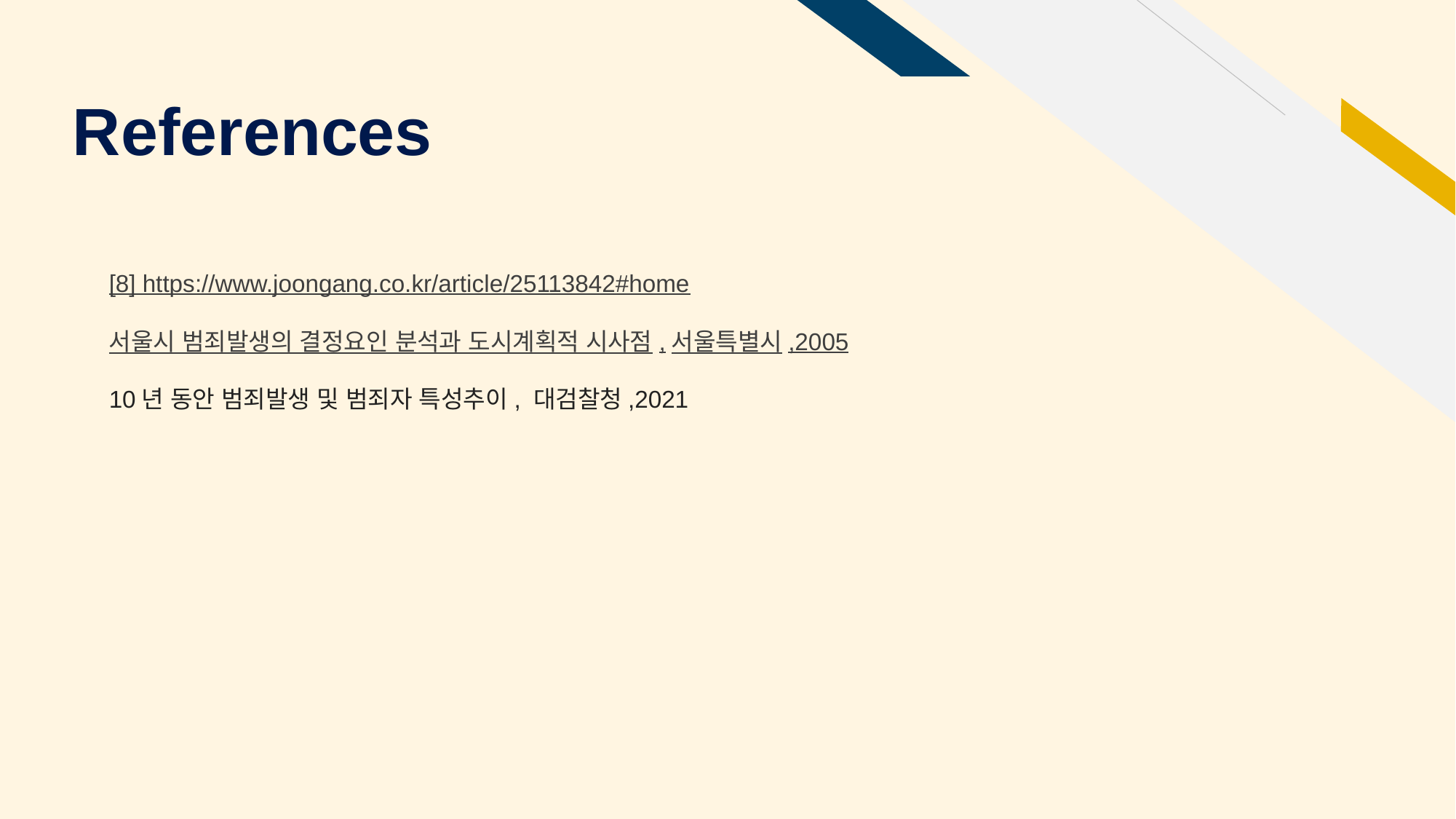

# References
[8] https://www.joongang.co.kr/article/25113842#home

서울시 범죄발생의 결정요인 분석과 도시계획적 시사점,서울특별시,2005

10년 동안 범죄발생 및 범죄자 특성추이, 대검찰청,2021